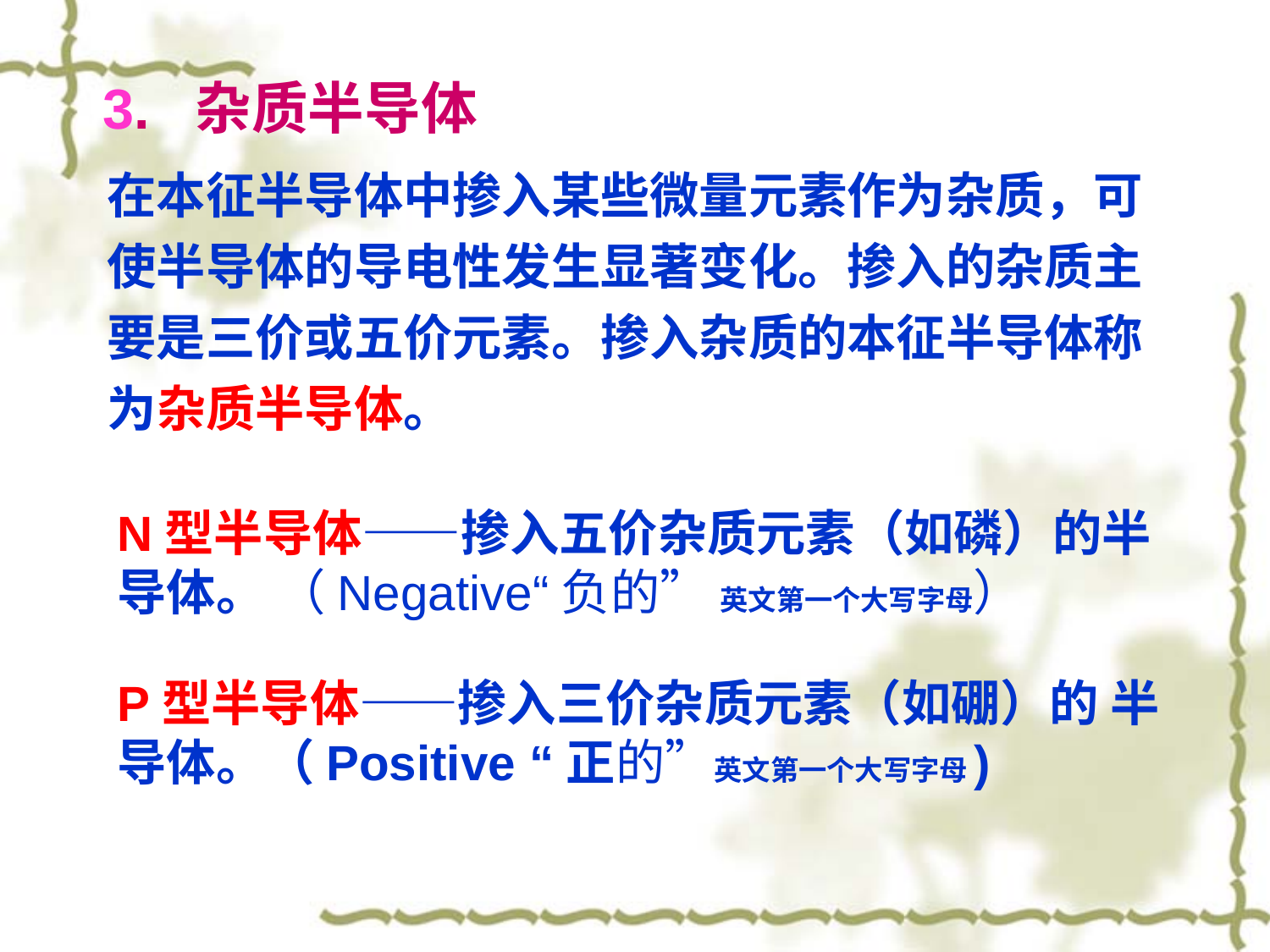

3.  杂质半导体
在本征半导体中掺入某些微量元素作为杂质，可使半导体的导电性发生显著变化。掺入的杂质主要是三价或五价元素。掺入杂质的本征半导体称为杂质半导体。
N型半导体——掺入五价杂质元素（如磷）的半导体。 （Negative“负的” 英文第一个大写字母）
P型半导体——掺入三价杂质元素（如硼）的 半导体。（Positive “正的”英文第一个大写字母)
14